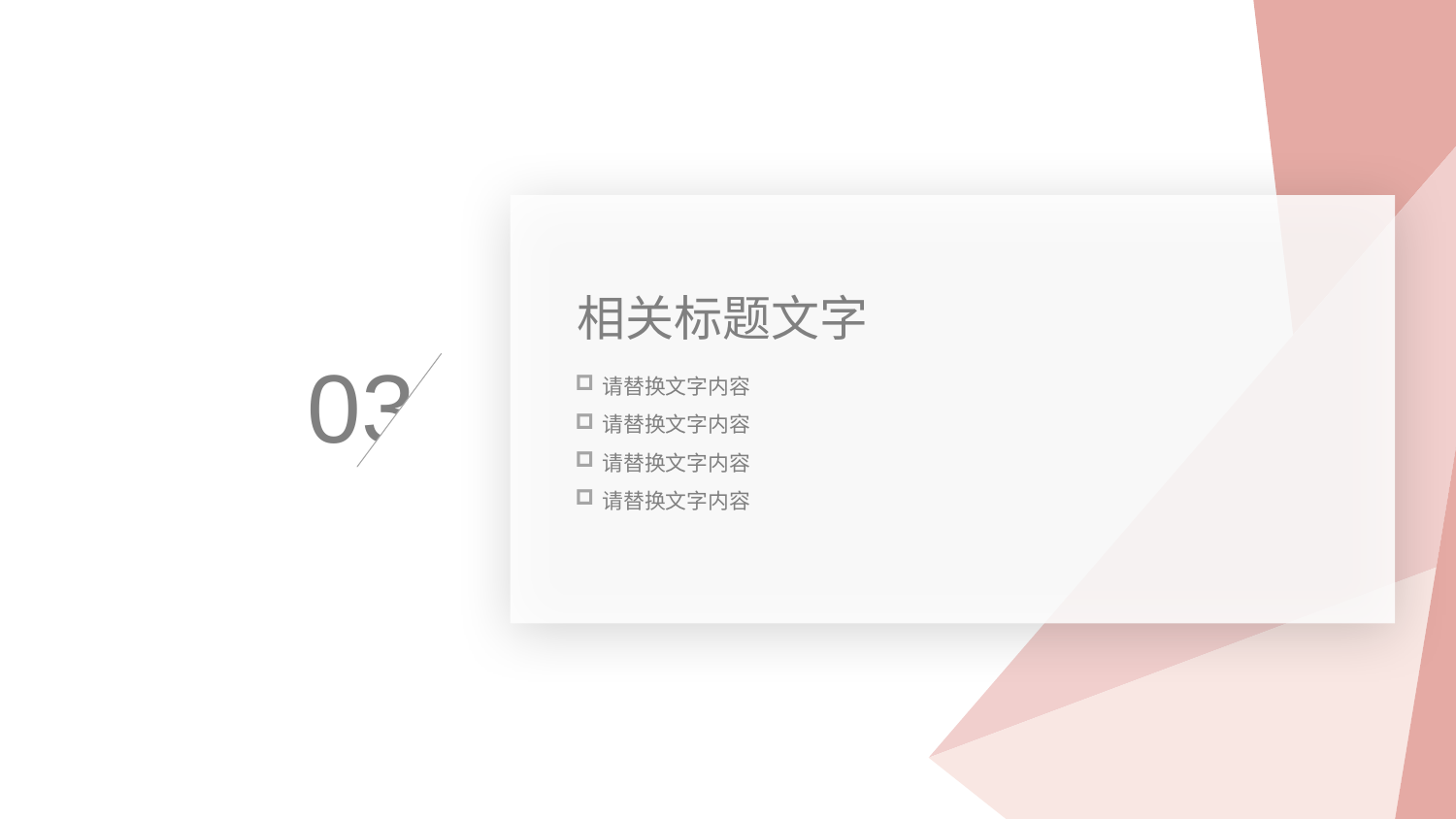

相关标题文字
03
请替换文字内容
请替换文字内容
请替换文字内容
请替换文字内容